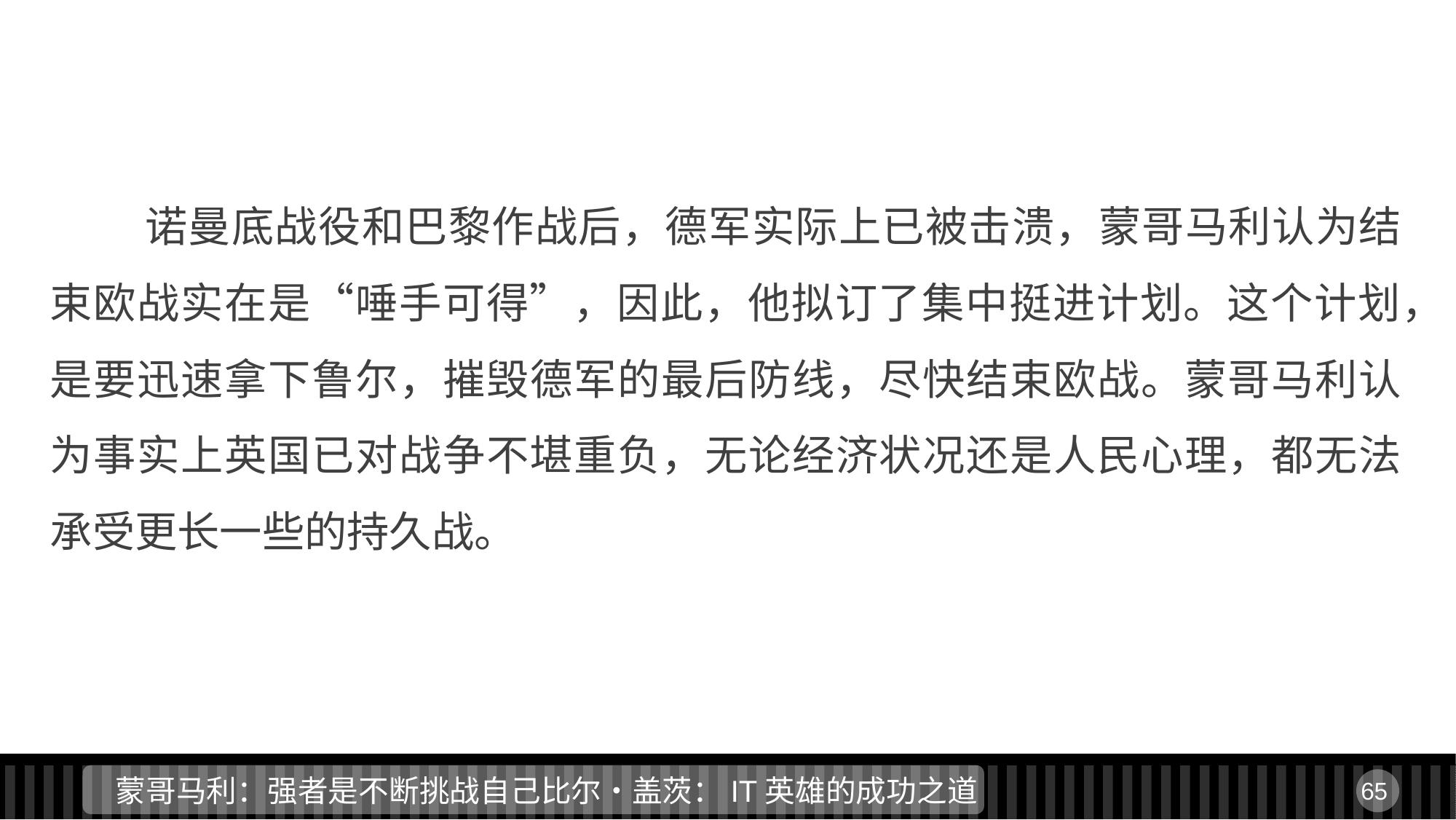

诺曼底战役和巴黎作战后，德军实际上已被击溃，蒙哥马利认为结束欧战实在是“唾手可得”，因此，他拟订了集中挺进计划。这个计划，是要迅速拿下鲁尔，摧毁德军的最后防线，尽快结束欧战。蒙哥马利认为事实上英国已对战争不堪重负，无论经济状况还是人民心理，都无法承受更长一些的持久战。